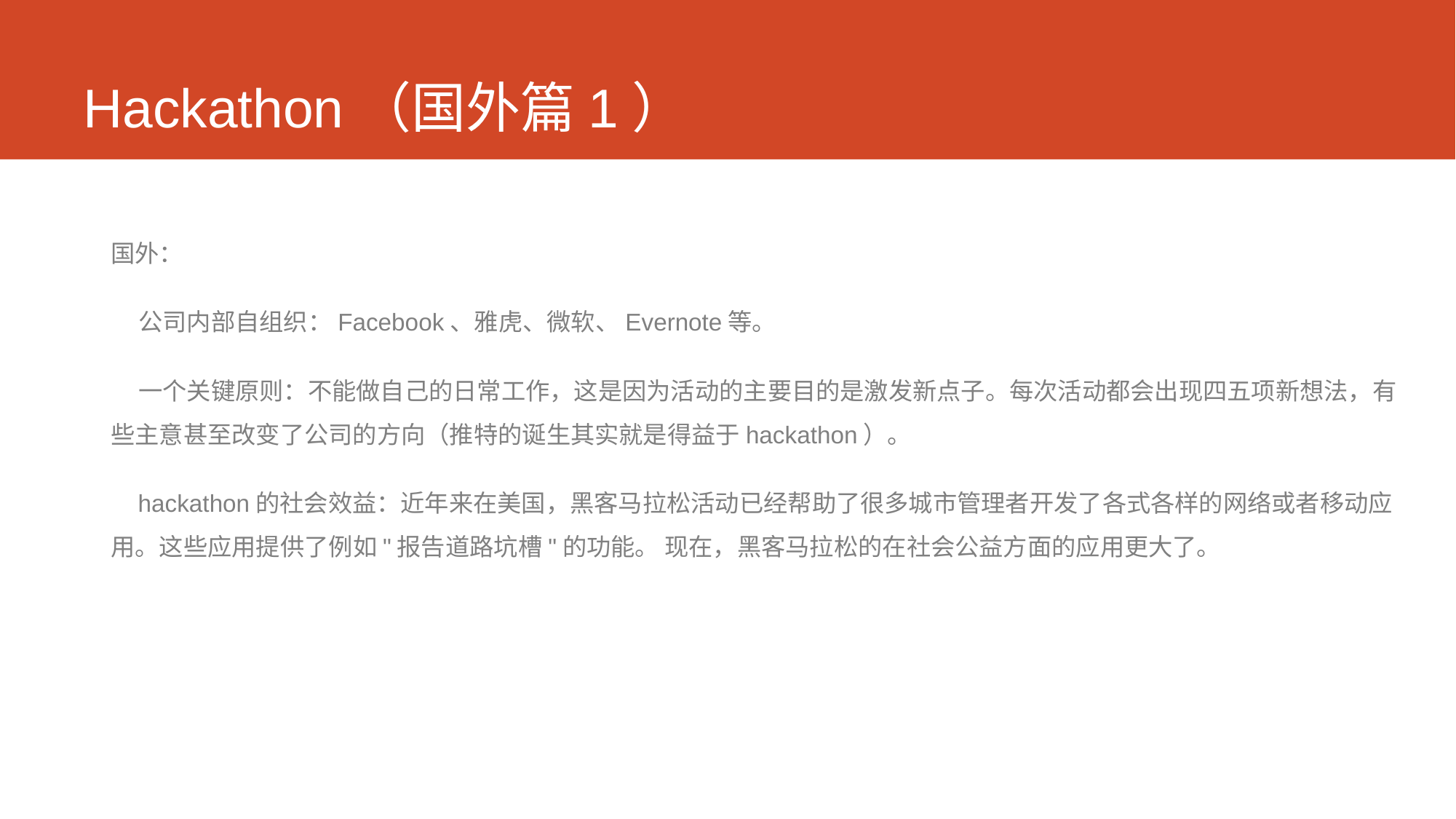

# Hackathon（国外篇1）
国外：
    公司内部自组织：Facebook、雅虎、微软、Evernote等。
    一个关键原则：不能做自己的日常工作，这是因为活动的主要目的是激发新点子。每次活动都会出现四五项新想法，有些主意甚至改变了公司的方向（推特的诞生其实就是得益于hackathon）。
    hackathon的社会效益：近年来在美国，黑客马拉松活动已经帮助了很多城市管理者开发了各式各样的网络或者移动应用。这些应用提供了例如"报告道路坑槽"的功能。 现在，黑客马拉松的在社会公益方面的应用更大了。